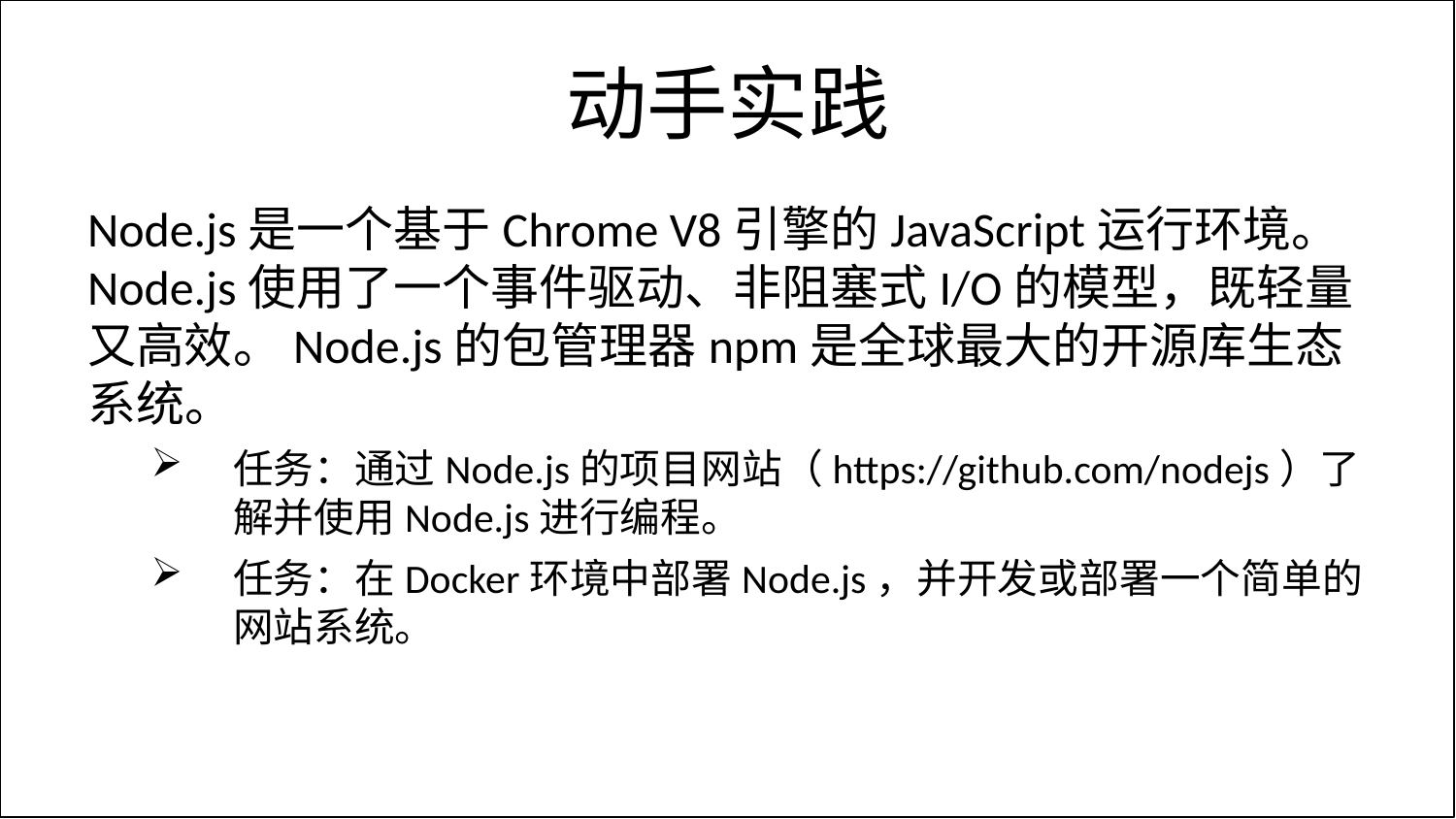

# 动手实践
Node.js是一个基于Chrome V8引擎的JavaScript运行环境。Node.js使用了一个事件驱动、非阻塞式I/O的模型，既轻量又高效。Node.js的包管理器npm是全球最大的开源库生态系统。
任务：通过Node.js的项目网站（https://github.com/nodejs）了解并使用Node.js进行编程。
任务：在Docker环境中部署Node.js，并开发或部署一个简单的网站系统。